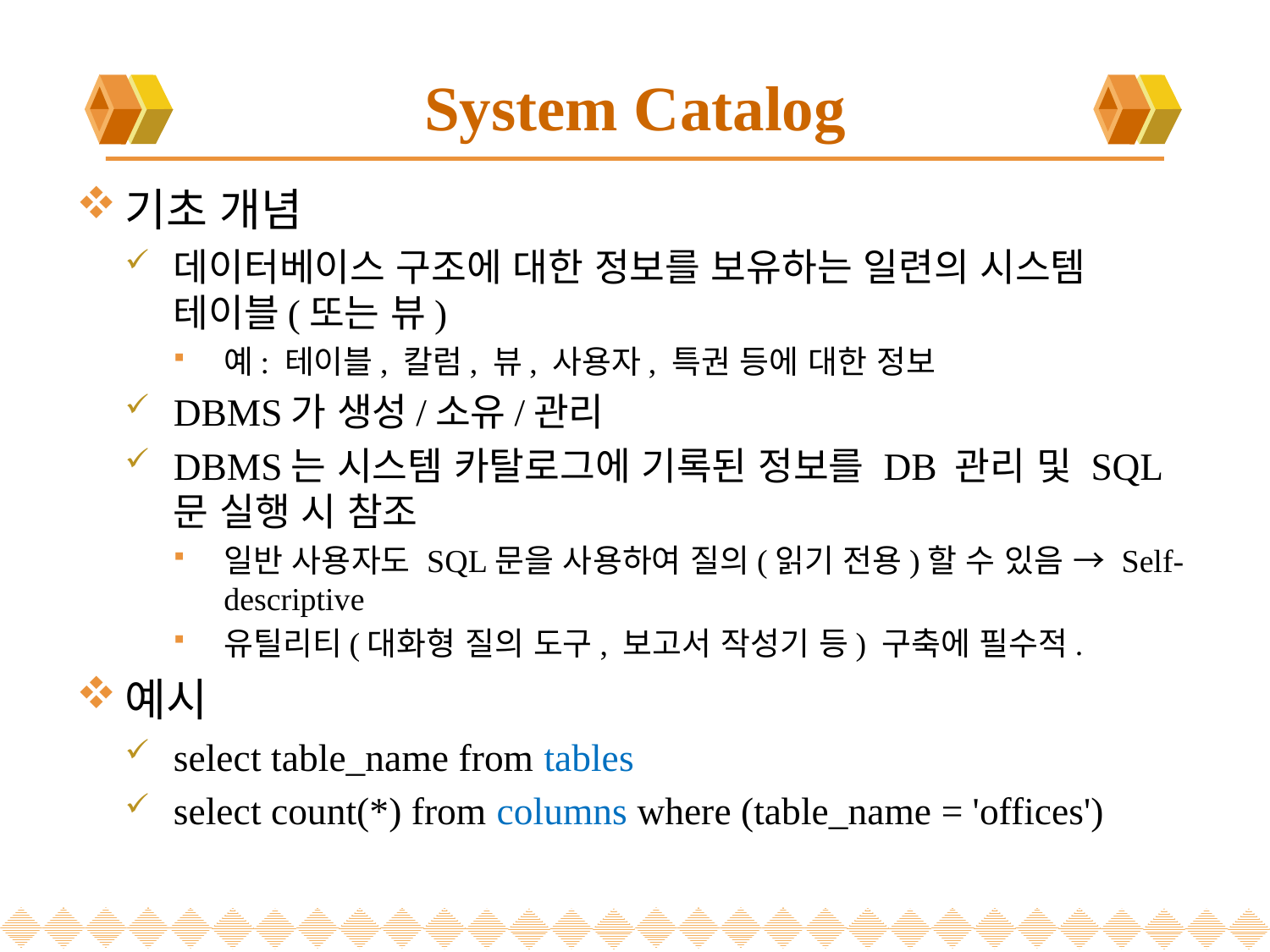

# System Catalog
기초 개념
데이터베이스 구조에 대한 정보를 보유하는 일련의 시스템 테이블(또는 뷰)
예: 테이블, 칼럼, 뷰, 사용자, 특권 등에 대한 정보
DBMS가 생성/소유/관리
DBMS는 시스템 카탈로그에 기록된 정보를 DB 관리 및 SQL문 실행 시 참조
일반 사용자도 SQL문을 사용하여 질의(읽기 전용)할 수 있음 → Self-descriptive
유틸리티(대화형 질의 도구, 보고서 작성기 등) 구축에 필수적.
예시
select table_name from tables
select count(*) from columns where (table_name = 'offices')